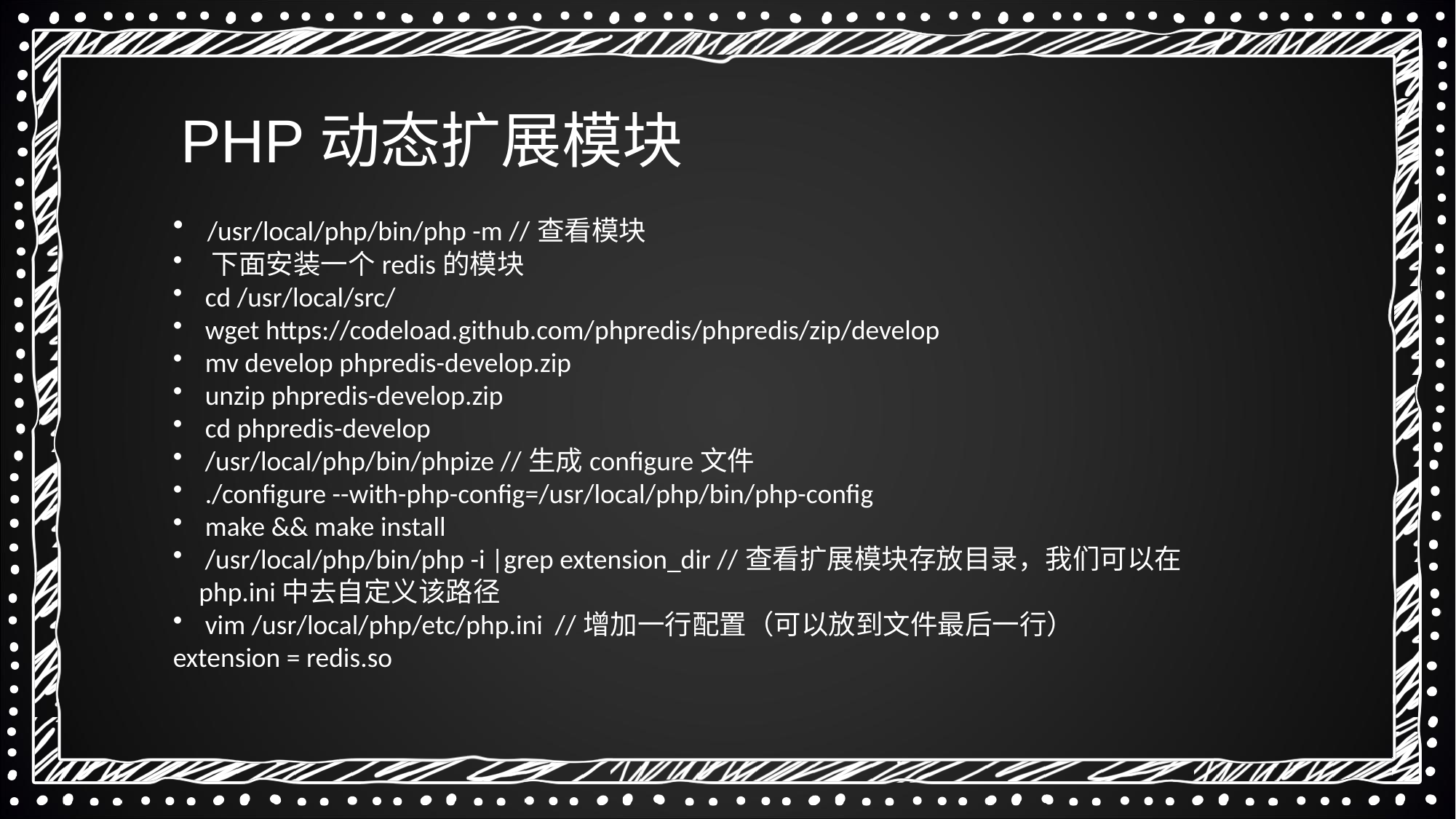

PHP动态扩展模块
 /usr/local/php/bin/php -m //查看模块
 下面安装一个redis的模块
 cd /usr/local/src/
 wget https://codeload.github.com/phpredis/phpredis/zip/develop
 mv develop phpredis-develop.zip
 unzip phpredis-develop.zip
 cd phpredis-develop
 /usr/local/php/bin/phpize //生成configure文件
 ./configure --with-php-config=/usr/local/php/bin/php-config
 make && make install
 /usr/local/php/bin/php -i |grep extension_dir //查看扩展模块存放目录，我们可以在php.ini中去自定义该路径
 vim /usr/local/php/etc/php.ini  //增加一行配置（可以放到文件最后一行）
extension = redis.so